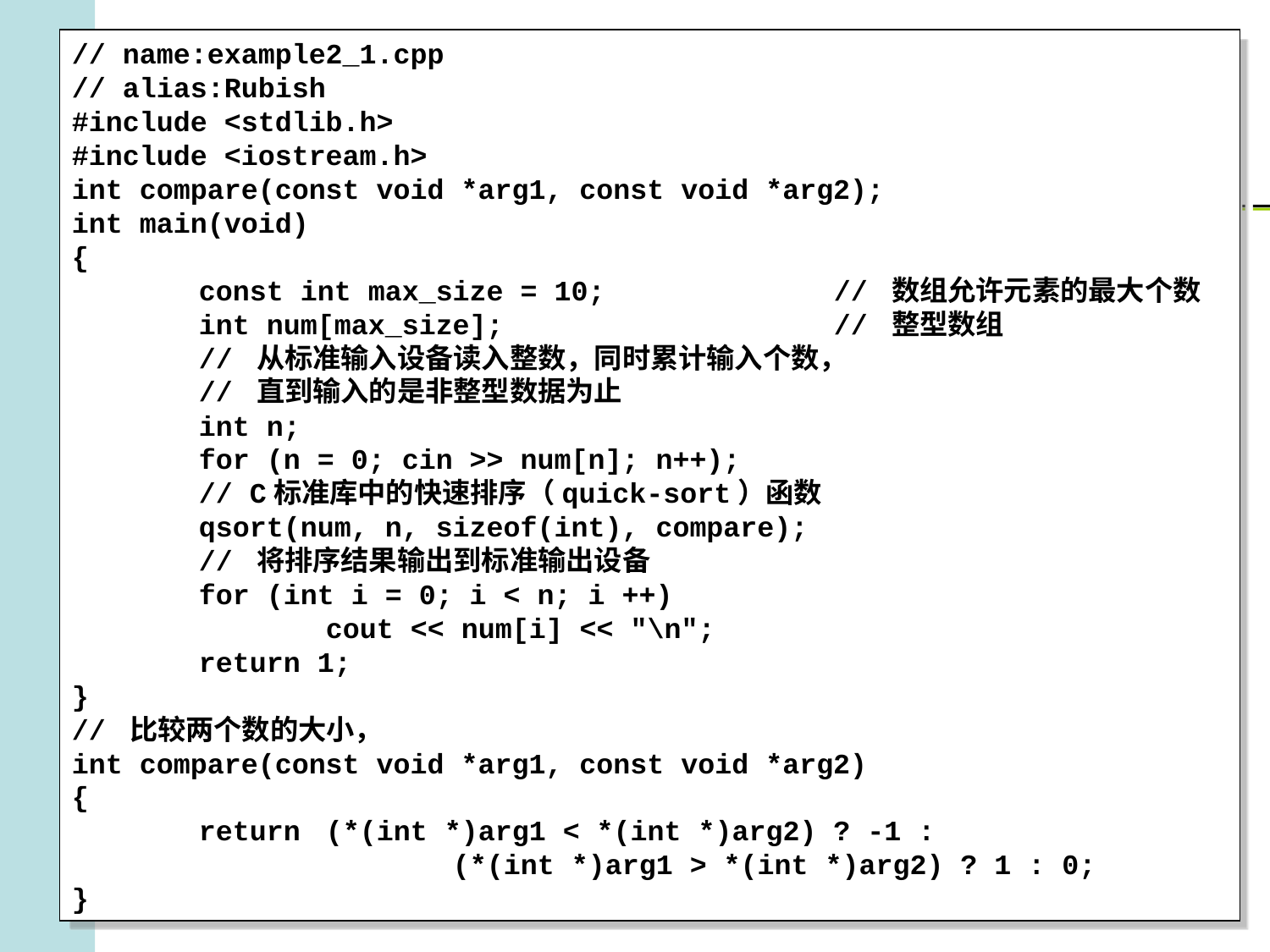

// name:example2_1.cpp
// alias:Rubish
#include <stdlib.h>
#include <iostream.h>
int compare(const void *arg1, const void *arg2);
int main(void)
{
	const int max_size = 10;		// 数组允许元素的最大个数
	int num[max_size];			// 整型数组
	// 从标准输入设备读入整数，同时累计输入个数，
	// 直到输入的是非整型数据为止
	int n;
	for (n = 0; cin >> num[n]; n++);
	// C标准库中的快速排序（quick-sort）函数
	qsort(num, n, sizeof(int), compare);
	// 将排序结果输出到标准输出设备
	for (int i = 0; i < n; i ++)
		cout << num[i] << "\n";
	return 1;
}
// 比较两个数的大小，
int compare(const void *arg1, const void *arg2)
{
	return	(*(int *)arg1 < *(int *)arg2) ? -1 :
			(*(int *)arg1 > *(int *)arg2) ? 1 : 0;
}